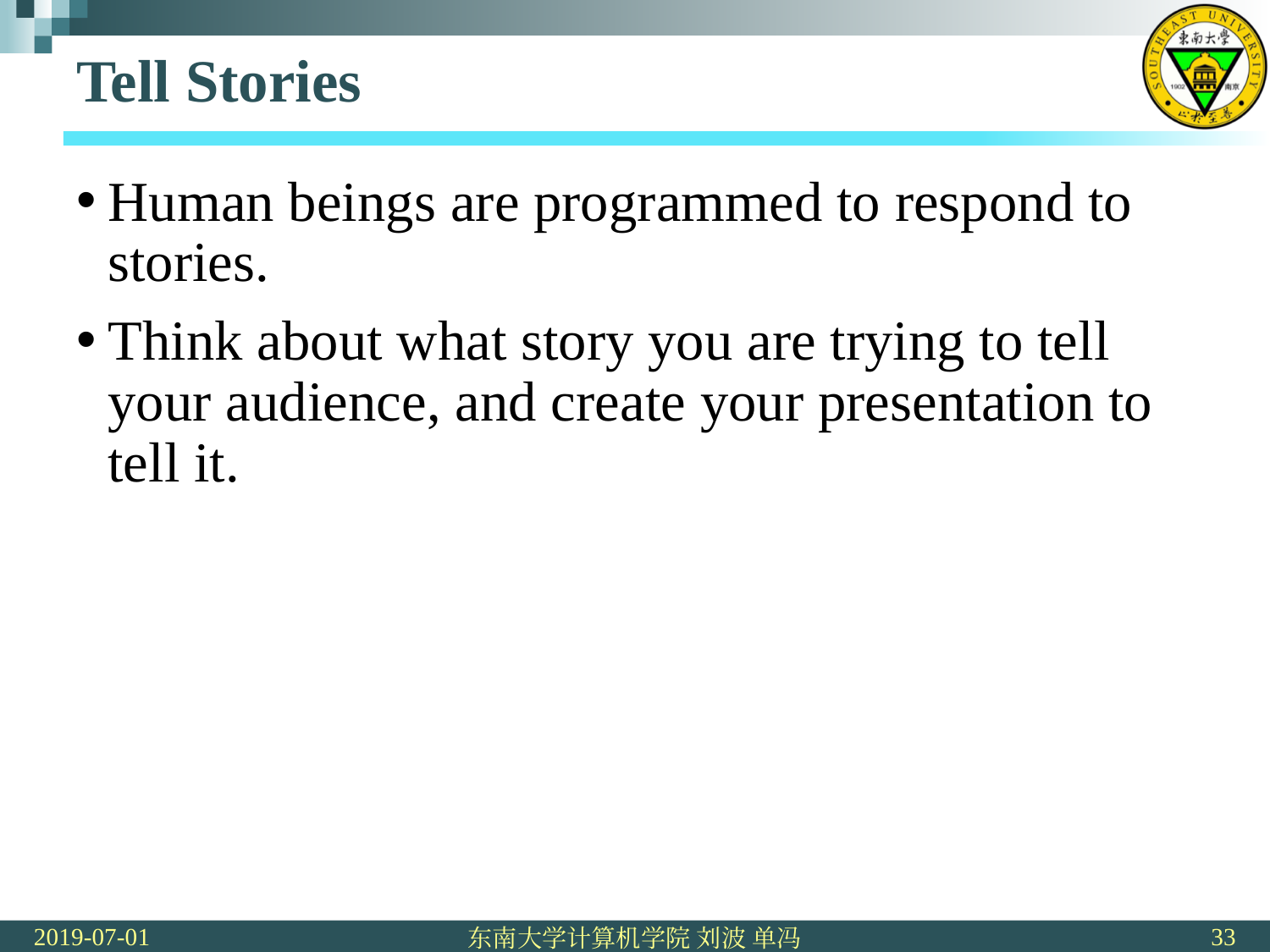

# Tell Stories
Human beings are programmed to respond to stories.
Think about what story you are trying to tell your audience, and create your presentation to tell it.

2019-07-01
33
东南大学计算机学院 刘波 单冯